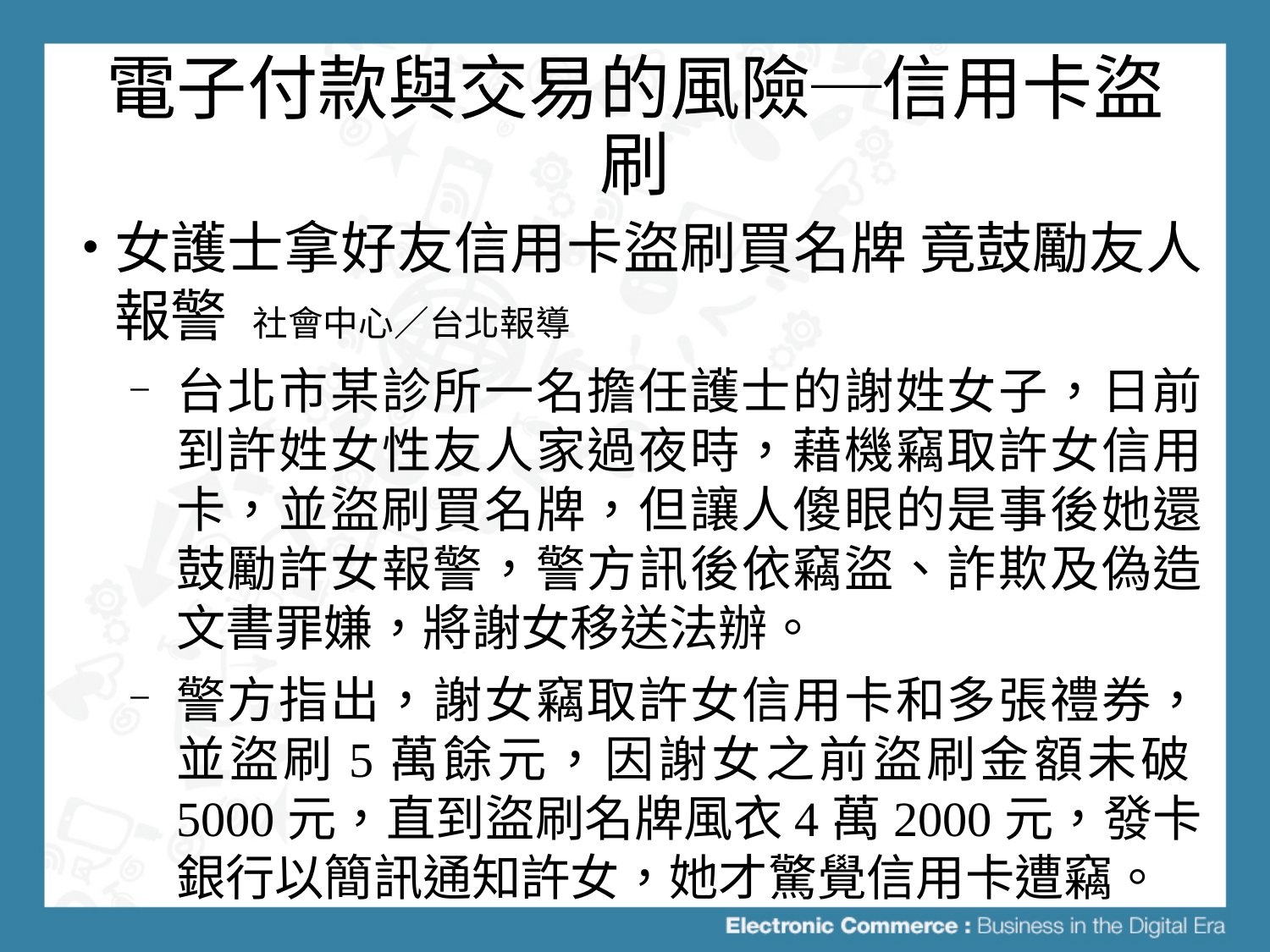

# 電子付款與交易的風險─信用卡盜刷
女護士拿好友信用卡盜刷買名牌 竟鼓勵友人報警  社會中心／台北報導
台北市某診所一名擔任護士的謝姓女子，日前到許姓女性友人家過夜時，藉機竊取許女信用卡，並盜刷買名牌，但讓人傻眼的是事後她還鼓勵許女報警，警方訊後依竊盜、詐欺及偽造文書罪嫌，將謝女移送法辦。
警方指出，謝女竊取許女信用卡和多張禮券，並盜刷5萬餘元，因謝女之前盜刷金額未破5000元，直到盜刷名牌風衣4萬2000元，發卡銀行以簡訊通知許女，她才驚覺信用卡遭竊。